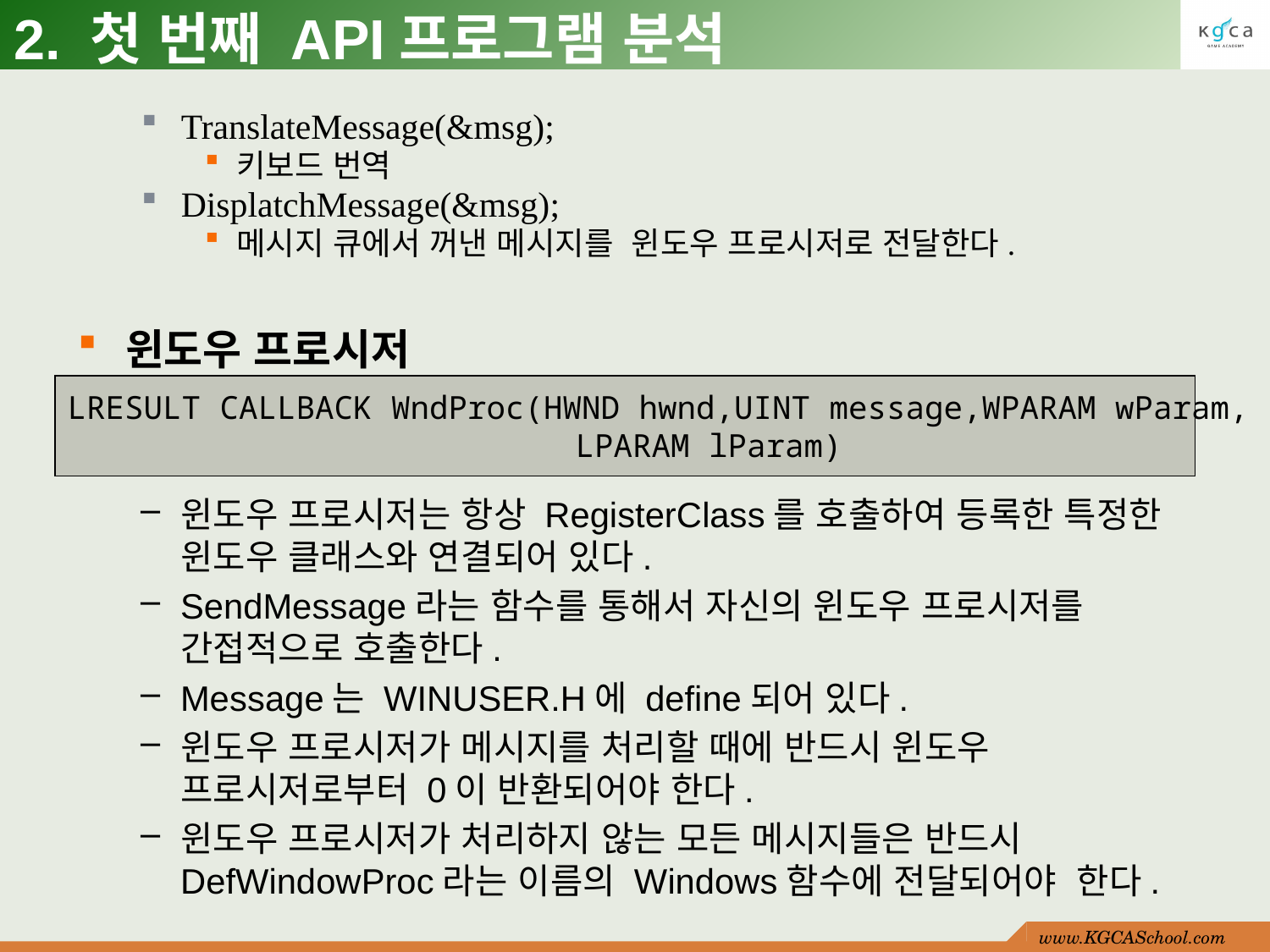

# 2. 첫 번째 API프로그램 분석
TranslateMessage(&msg);
키보드 번역
DisplatchMessage(&msg);
메시지 큐에서 꺼낸 메시지를  윈도우 프로시저로 전달한다.

윈도우 프로시저
LRESULT CALLBACK WndProc(HWND hwnd,UINT message,WPARAM wParam,
				LPARAM lParam)
윈도우 프로시저는 항상 RegisterClass를 호출하여 등록한 특정한 윈도우 클래스와 연결되어 있다.
SendMessage라는 함수를 통해서 자신의 윈도우 프로시저를 간접적으로 호출한다.
Message는 WINUSER.H에 define되어 있다.
윈도우 프로시저가 메시지를 처리할 때에 반드시 윈도우 프로시저로부터 0이 반환되어야 한다.
윈도우 프로시저가 처리하지 않는 모든 메시지들은 반드시 DefWindowProc라는 이름의 Windows함수에 전달되어야  한다.